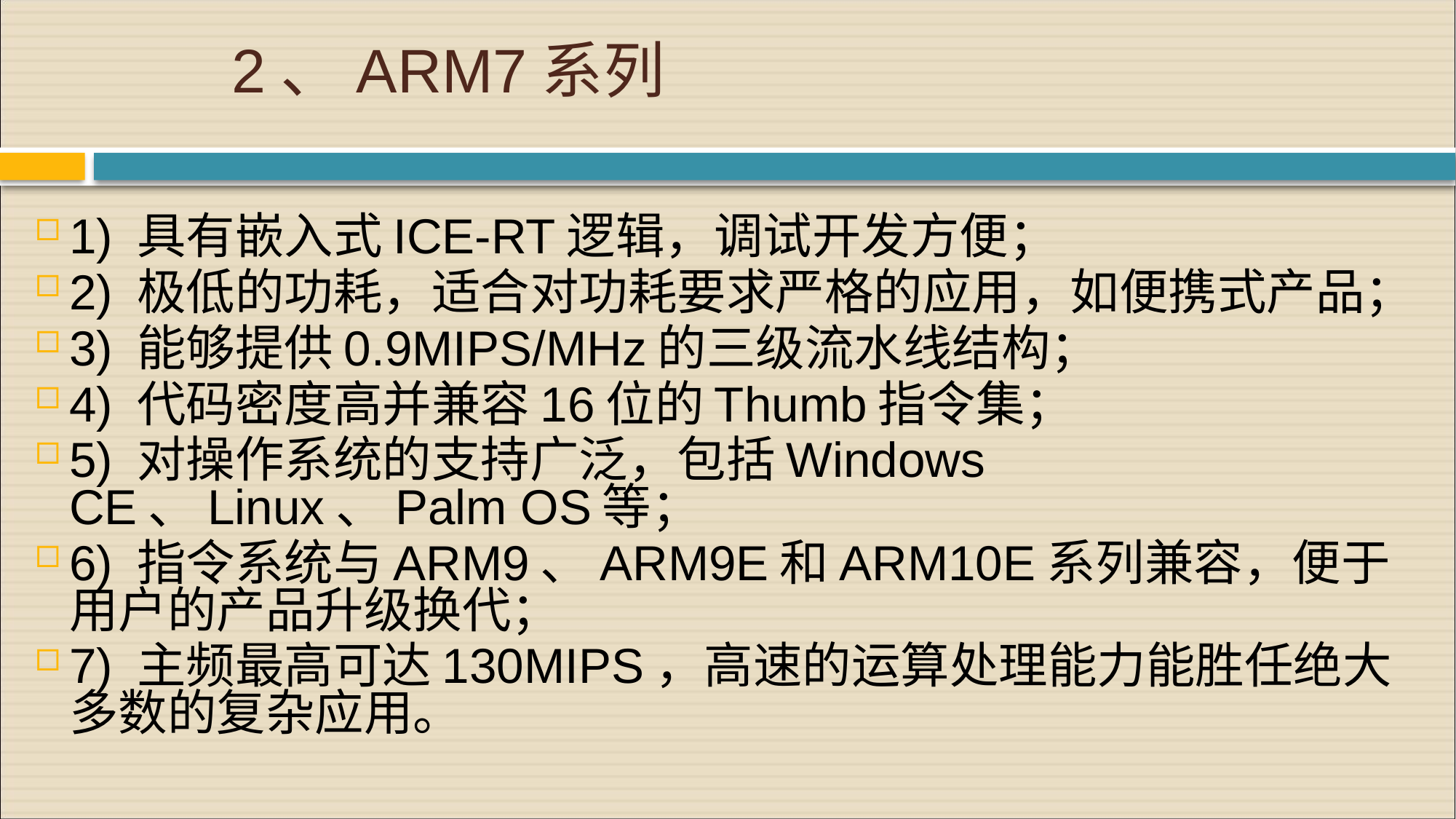

# 2、ARM7系列

1) 具有嵌入式ICE-RT逻辑，调试开发方便；
2) 极低的功耗，适合对功耗要求严格的应用，如便携式产品；
3) 能够提供0.9MIPS/MHz的三级流水线结构；
4) 代码密度高并兼容16位的Thumb指令集；
5) 对操作系统的支持广泛，包括Windows CE、Linux、Palm OS等；
6) 指令系统与ARM9、ARM9E和ARM10E系列兼容，便于用户的产品升级换代；
7) 主频最高可达130MIPS，高速的运算处理能力能胜任绝大多数的复杂应用。